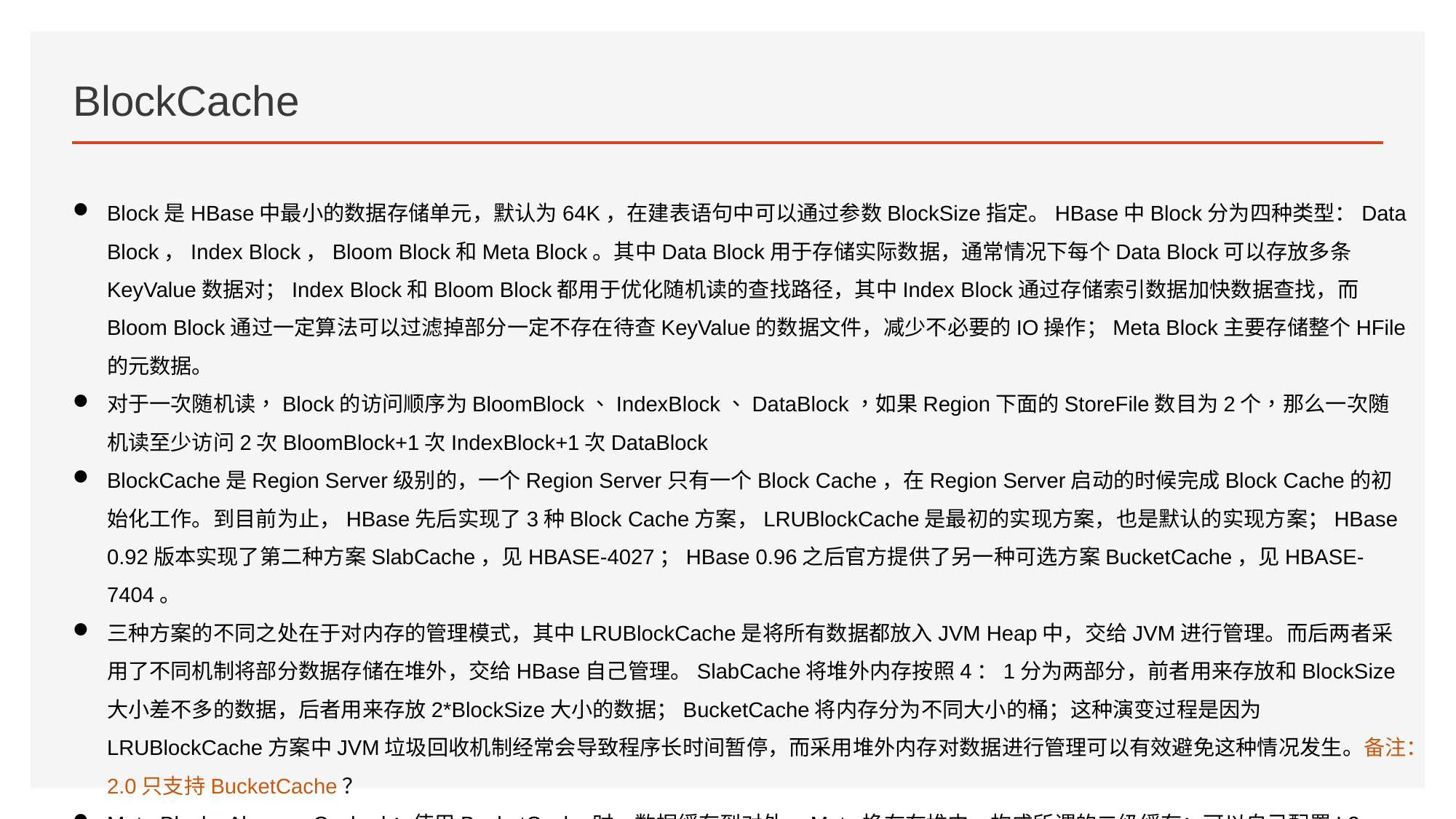

# BlockCache
Block是HBase中最小的数据存储单元，默认为64K，在建表语句中可以通过参数BlockSize指定。HBase中Block分为四种类型：Data Block，Index Block，Bloom Block和Meta Block。其中Data Block用于存储实际数据，通常情况下每个Data Block可以存放多条KeyValue数据对；Index Block和Bloom Block都用于优化随机读的查找路径，其中Index Block通过存储索引数据加快数据查找，而Bloom Block通过一定算法可以过滤掉部分一定不存在待查KeyValue的数据文件，减少不必要的IO操作；Meta Block主要存储整个HFile的元数据。
对于一次随机读，Block的访问顺序为BloomBlock、IndexBlock、DataBlock，如果Region下面的StoreFile数目为2个，那么一次随机读至少访问2次BloomBlock+1次IndexBlock+1次DataBlock
BlockCache是Region Server级别的，一个Region Server只有一个Block Cache，在Region Server启动的时候完成Block Cache的初始化工作。到目前为止，HBase先后实现了3种Block Cache方案，LRUBlockCache是最初的实现方案，也是默认的实现方案；HBase 0.92版本实现了第二种方案SlabCache，见HBASE-4027；HBase 0.96之后官方提供了另一种可选方案BucketCache，见HBASE-7404。
三种方案的不同之处在于对内存的管理模式，其中LRUBlockCache是将所有数据都放入JVM Heap中，交给JVM进行管理。而后两者采用了不同机制将部分数据存储在堆外，交给HBase自己管理。SlabCache将堆外内存按照4：1分为两部分，前者用来存放和BlockSize大小差不多的数据，后者用来存放2*BlockSize大小的数据；BucketCache将内存分为不同大小的桶；这种演变过程是因为LRUBlockCache方案中JVM垃圾回收机制经常会导致程序长时间暂停，而采用堆外内存对数据进行管理可以有效避免这种情况发生。备注：2.0只支持BucketCache？
Meta Blocks Alaways Cached；使用BucketCache时，数据缓存到对外，Meta换在在堆内，构成所谓的二级缓存；可以自己配置L2 Cache，比如memcache（CacheConfig类）;